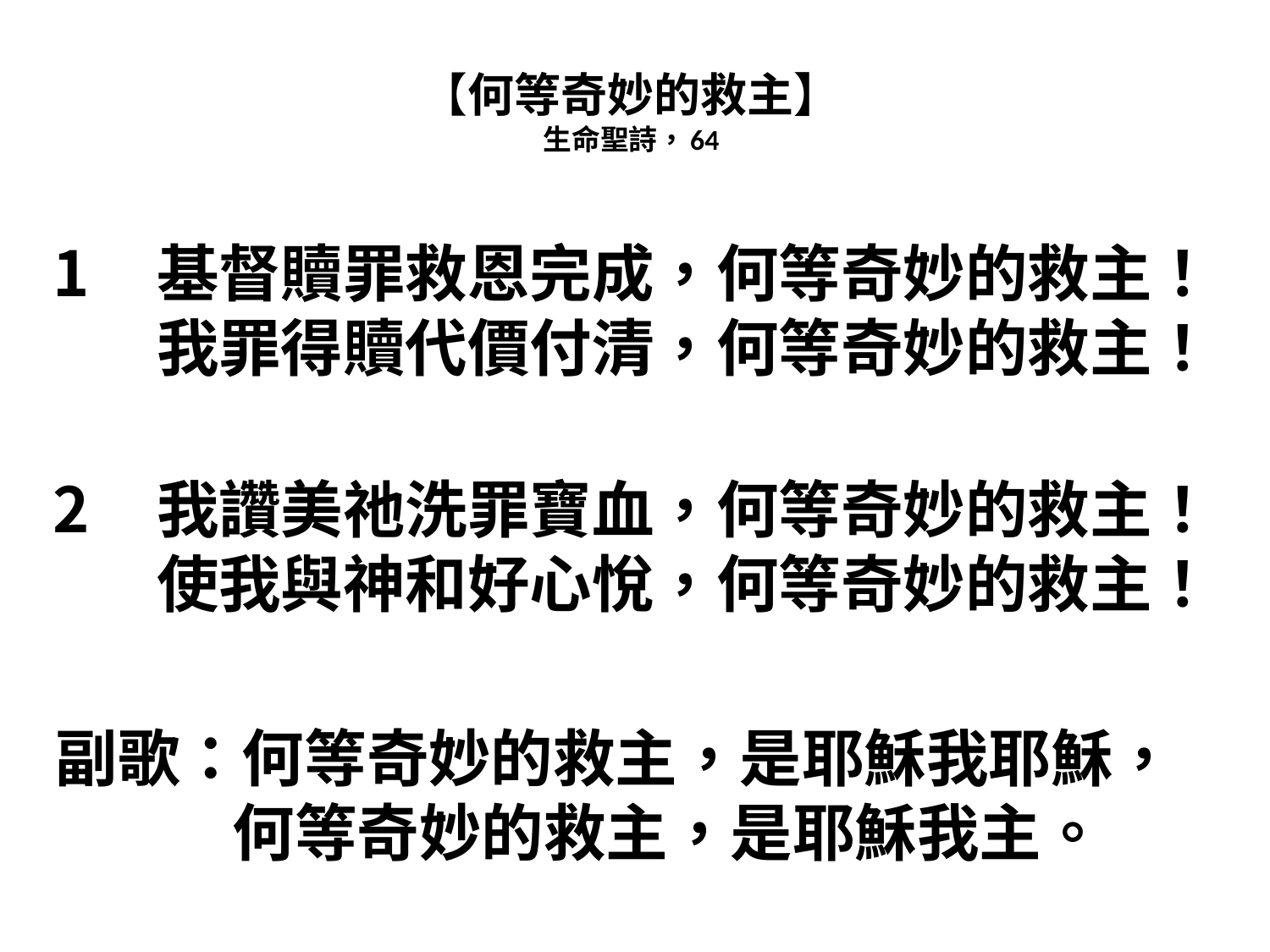

# 【何等奇妙的救主】 生命聖詩，64
基督贖罪救恩完成，何等奇妙的救主！
我罪得贖代價付清，何等奇妙的救主！
我讚美祂洗罪寶血，何等奇妙的救主！
使我與神和好心悅，何等奇妙的救主！

  副歌：何等奇妙的救主，是耶穌我耶穌，
　    何等奇妙的救主，是耶穌我主。